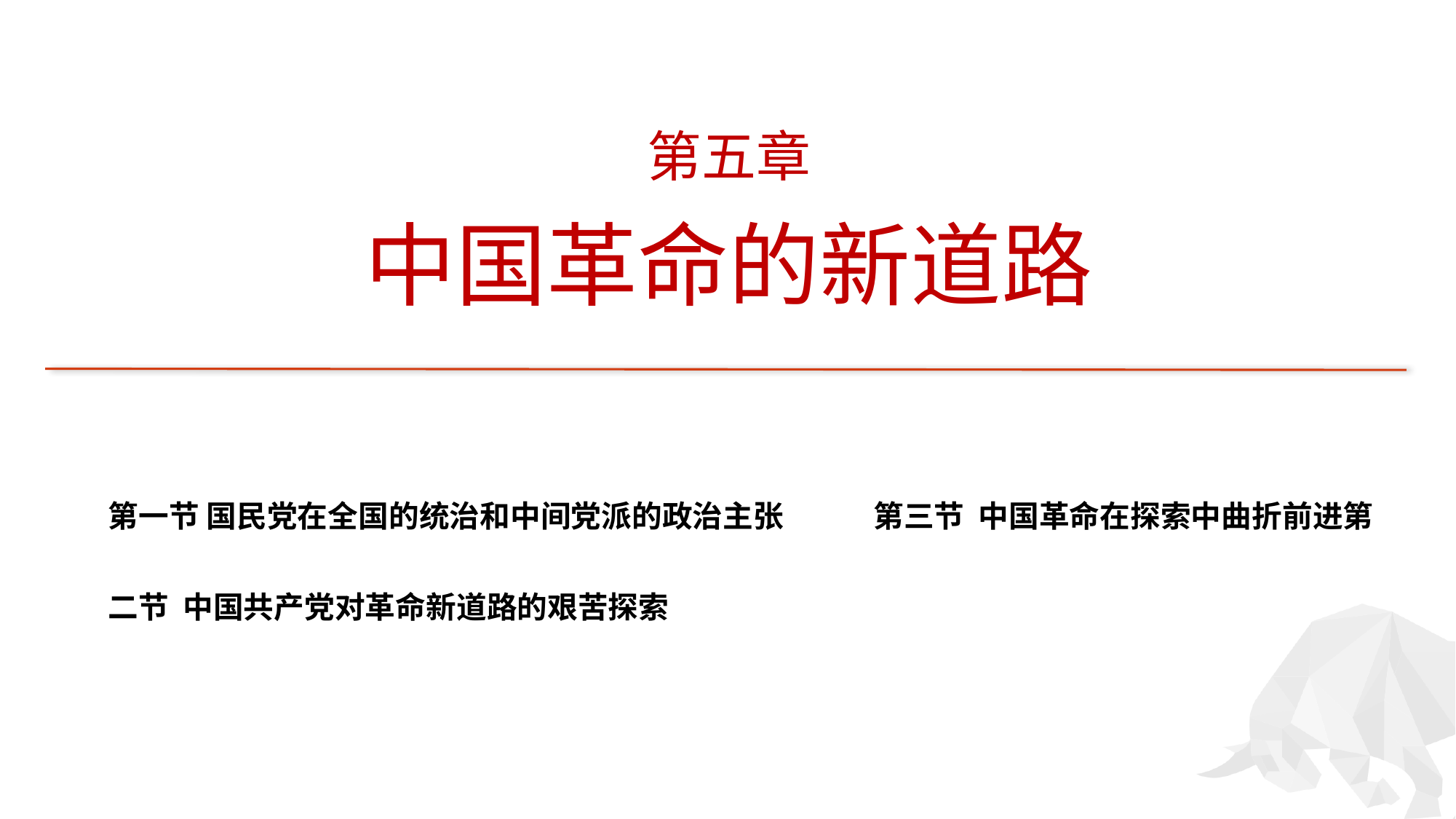

第五章
# 中国革命的新道路
第一节 国民党在全国的统治和中间党派的政治主张             第三节  中国革命在探索中曲折前进第二节  中国共产党对革命新道路的艰苦探索